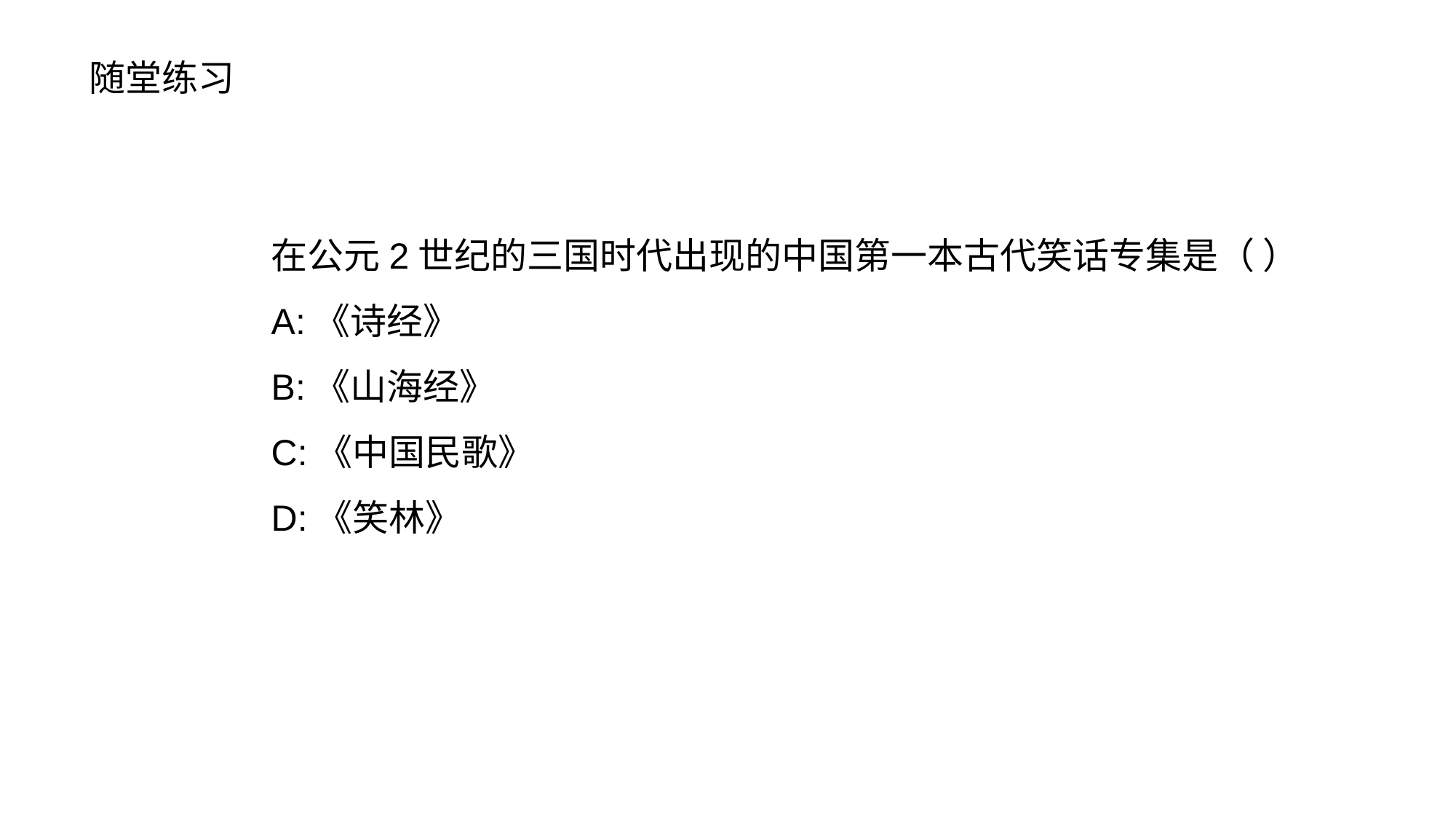

随堂练习
在公元2世纪的三国时代出现的中国第一本古代笑话专集是（ ）
A:《诗经》
B:《山海经》
C:《中国民歌》
D:《笑林》